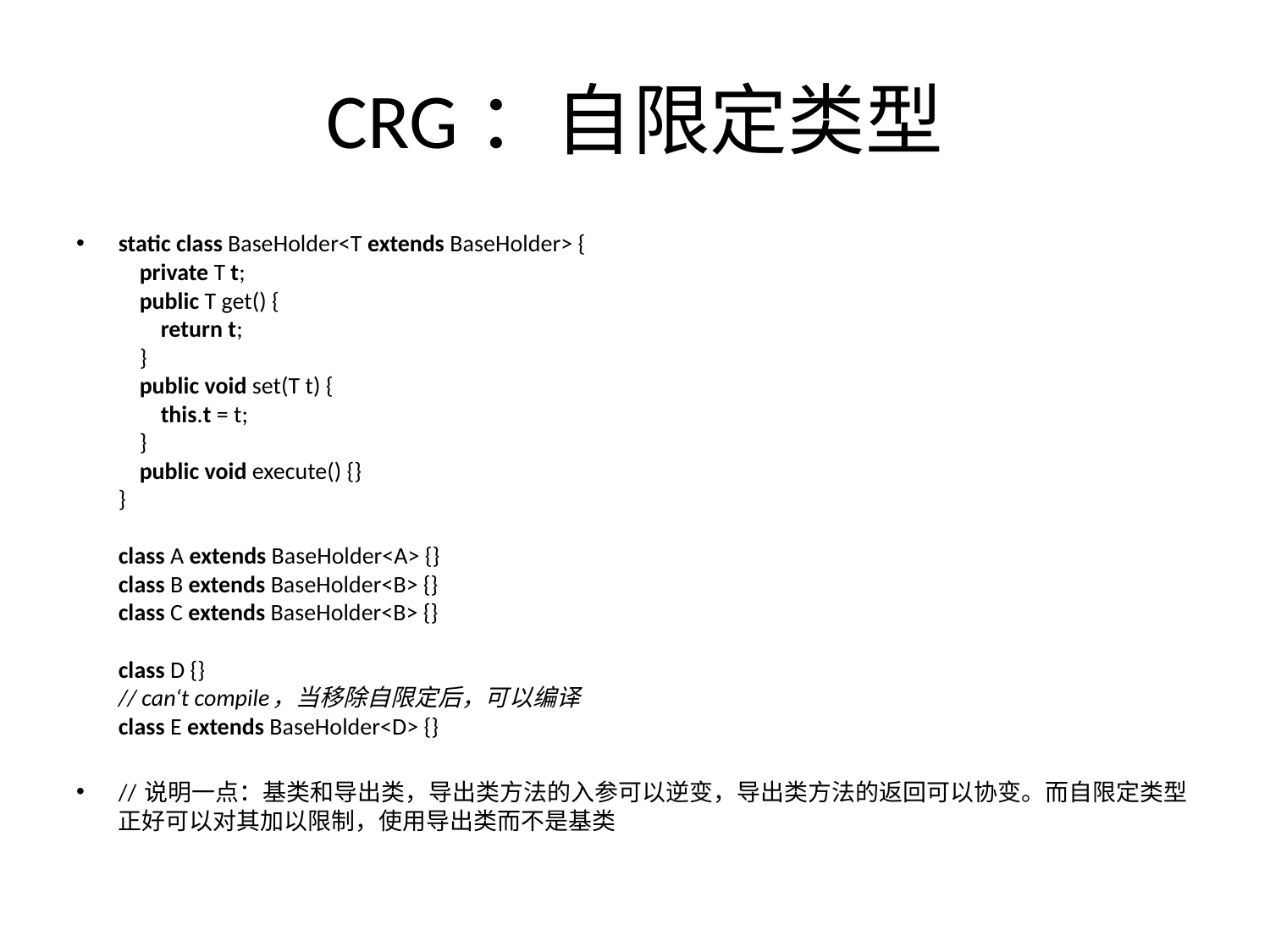

# CRG：自限定类型
static class BaseHolder<T extends BaseHolder> {
    private T t;
    public T get() {
        return t;
    }
    public void set(T t) {
        this.t = t;
    }
    public void execute() {}
}
class A extends BaseHolder<A> {}
class B extends BaseHolder<B> {}
class C extends BaseHolder<B> {}
class D {}
// can‘t compile，当移除自限定后，可以编译
class E extends BaseHolder<D> {}

// 说明一点：基类和导出类，导出类方法的入参可以逆变，导出类方法的返回可以协变。而自限定类型正好可以对其加以限制，使用导出类而不是基类